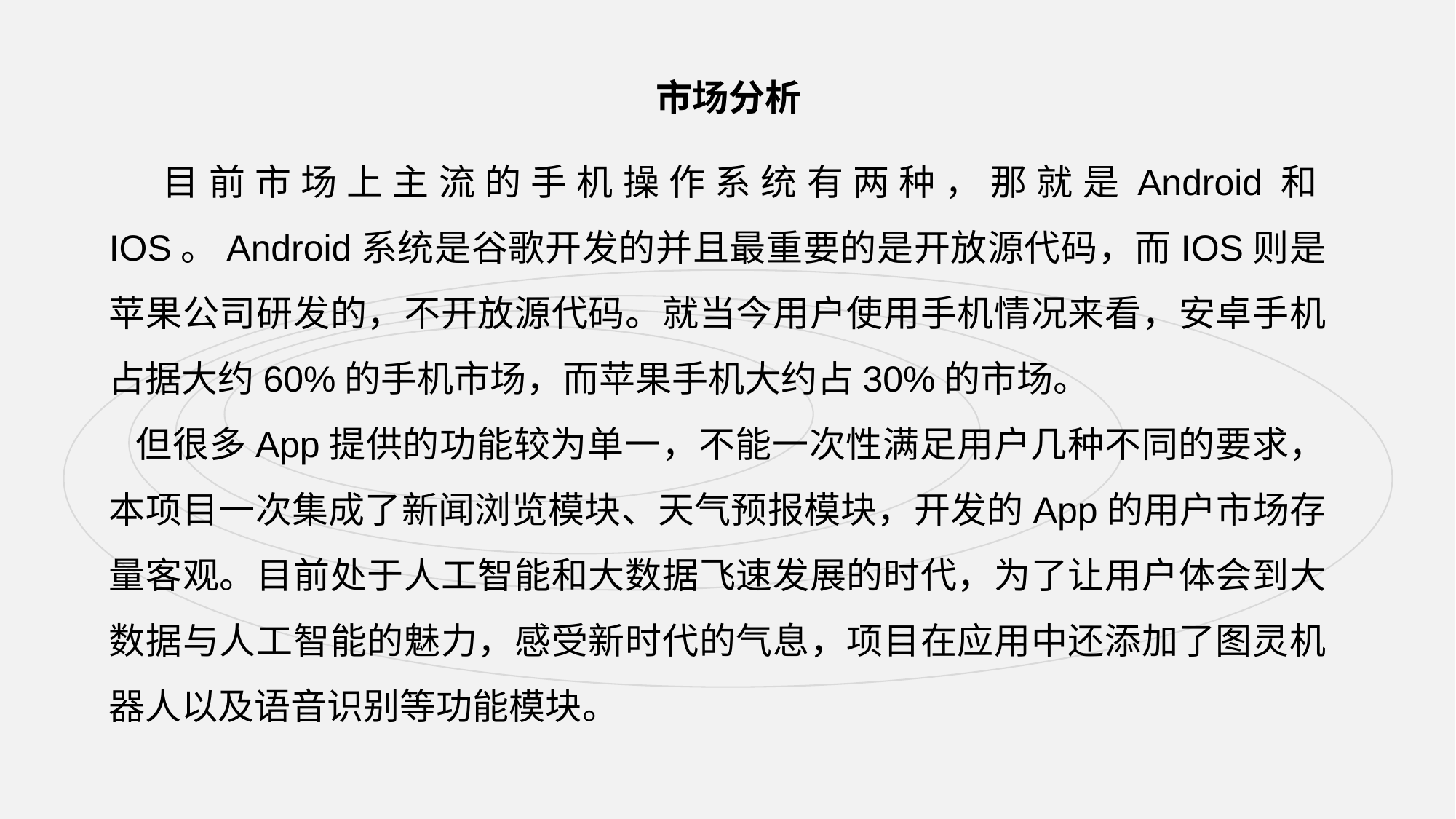

市场分析
  目前市场上主流的手机操作系统有两种，那就是Android和IOS。Android系统是谷歌开发的并且最重要的是开放源代码，而IOS则是苹果公司研发的，不开放源代码。就当今用户使用手机情况来看，安卓手机占据大约60%的手机市场，而苹果手机大约占30%的市场。
  但很多App提供的功能较为单一，不能一次性满足用户几种不同的要求，本项目一次集成了新闻浏览模块、天气预报模块，开发的App的用户市场存量客观。目前处于人工智能和大数据飞速发展的时代，为了让用户体会到大数据与人工智能的魅力，感受新时代的气息，项目在应用中还添加了图灵机器人以及语音识别等功能模块。